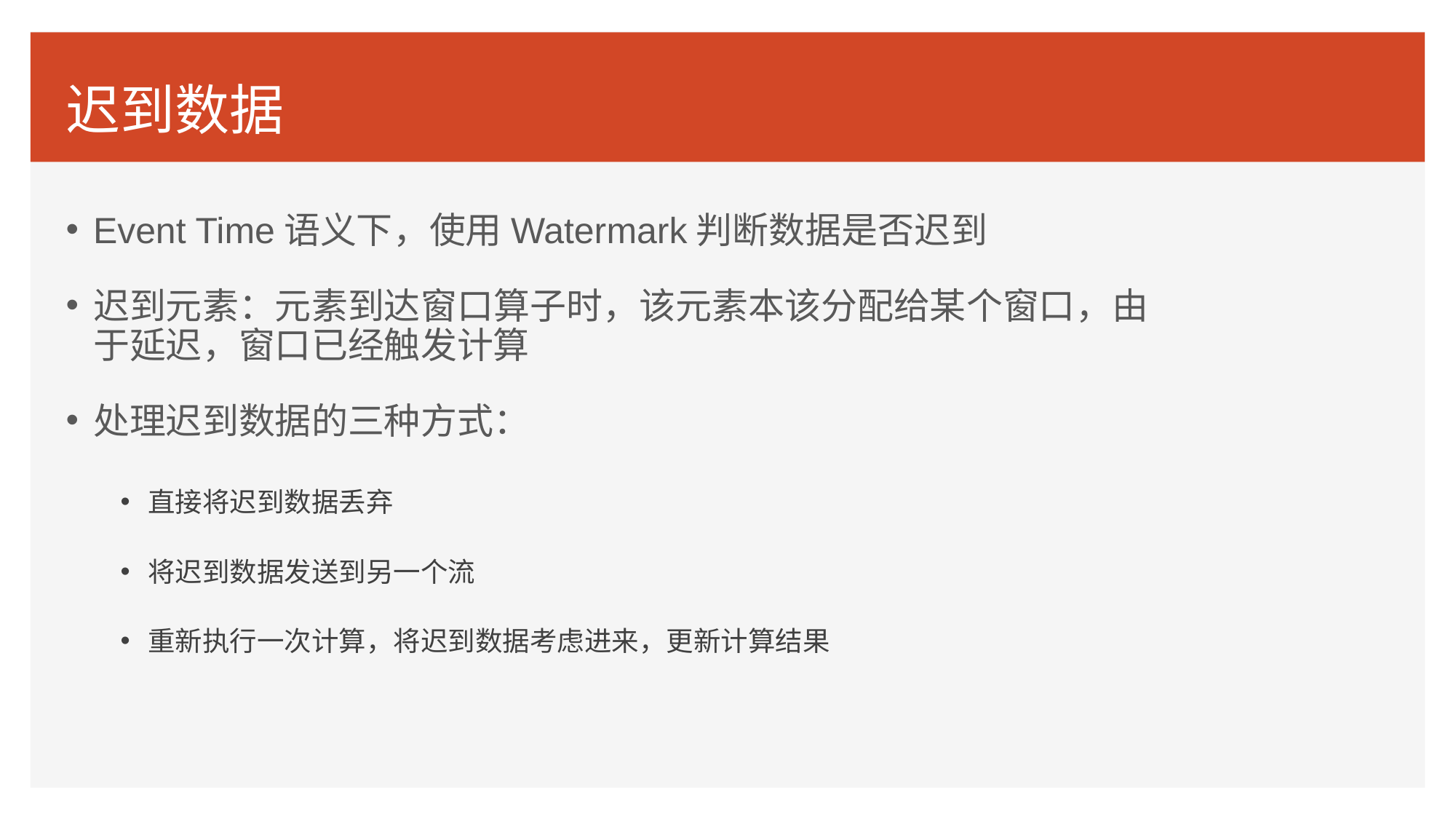

# 迟到数据
Event Time语义下，使用Watermark判断数据是否迟到
迟到元素：元素到达窗口算子时，该元素本该分配给某个窗口，由于延迟，窗口已经触发计算
处理迟到数据的三种方式：
直接将迟到数据丢弃
将迟到数据发送到另一个流
重新执行一次计算，将迟到数据考虑进来，更新计算结果